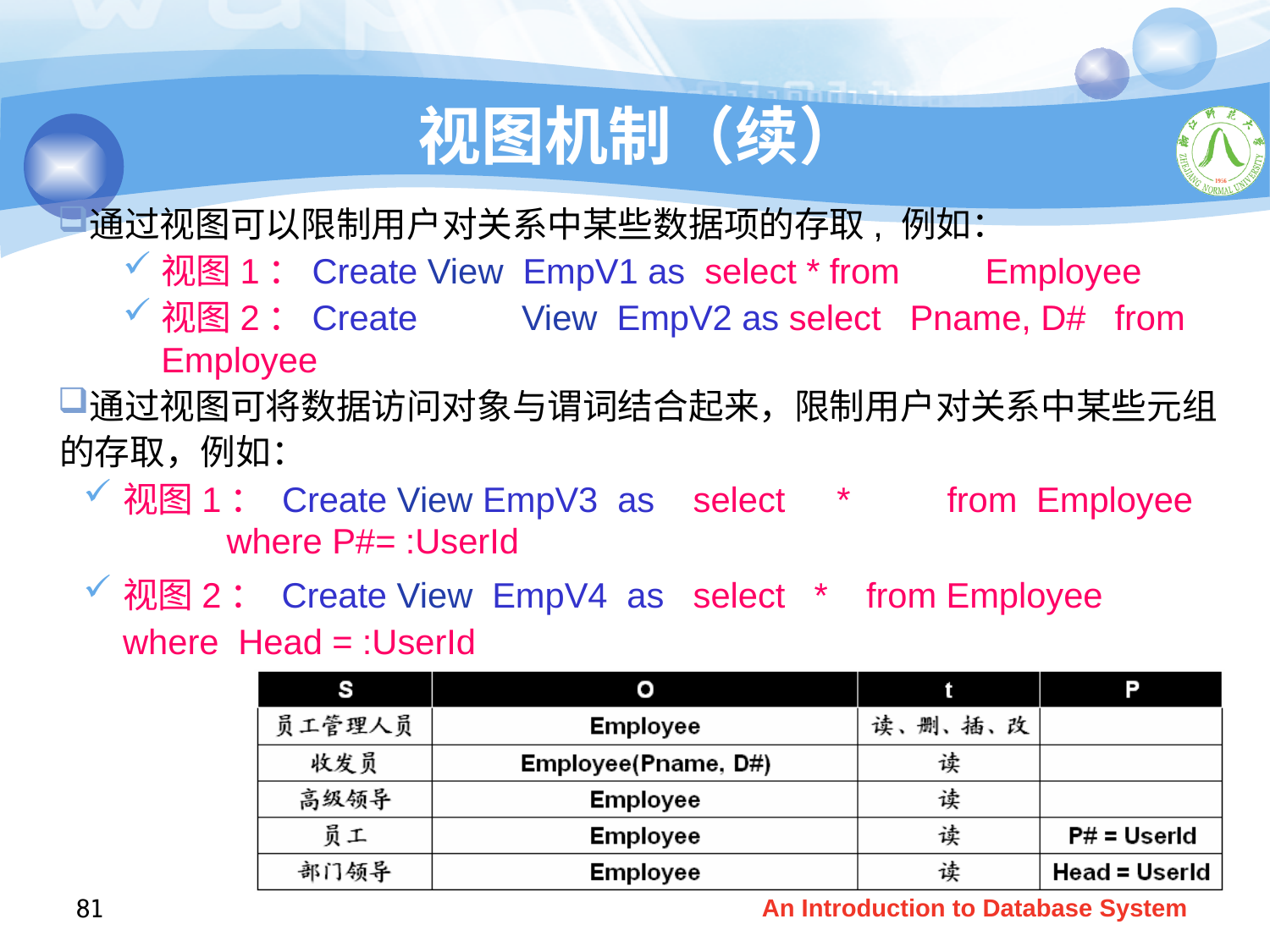

# 视图机制（续）
通过视图可以限制用户对关系中某些数据项的存取, 例如：
视图1：Create View  EmpV1 as  select * from	Employee
视图2：Create	View  EmpV2 as select   Pname, D#   from Employee
通过视图可将数据访问对象与谓词结合起来，限制用户对关系中某些元组的存取，例如：
视图1： Create View EmpV3  as    select	   *	from  Employee	where P#= :UserId
视图2： Create View  EmpV4  as   select   *    from Employee
where  Head = :UserId

81
An Introduction to Database System